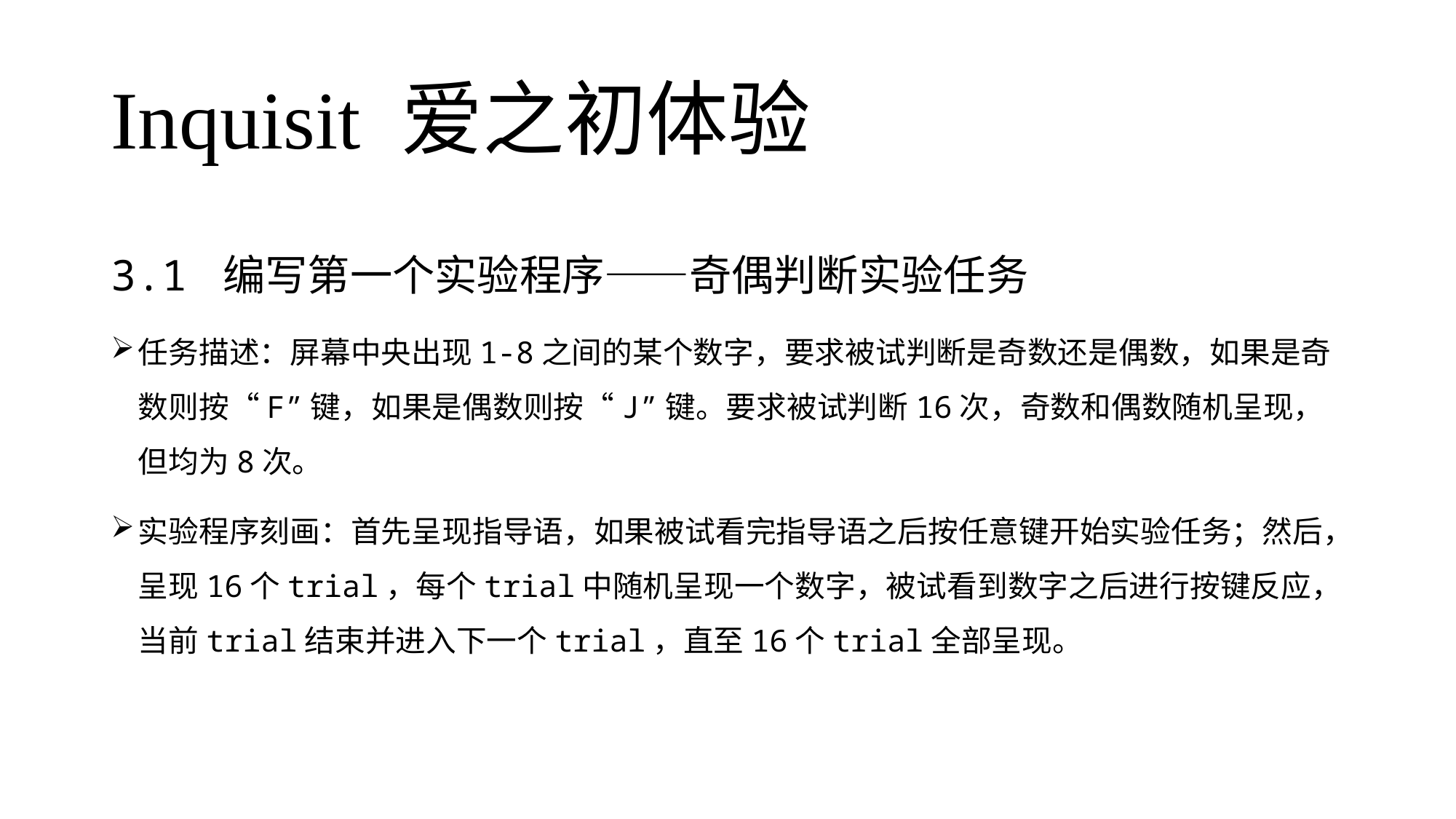

# Inquisit 爱之初体验
3.1 编写第一个实验程序——奇偶判断实验任务
任务描述：屏幕中央出现1-8之间的某个数字，要求被试判断是奇数还是偶数，如果是奇数则按“F”键，如果是偶数则按“J”键。要求被试判断16次，奇数和偶数随机呈现，但均为8次。
实验程序刻画：首先呈现指导语，如果被试看完指导语之后按任意键开始实验任务；然后，呈现16个trial，每个trial中随机呈现一个数字，被试看到数字之后进行按键反应，当前trial结束并进入下一个trial，直至16个trial全部呈现。